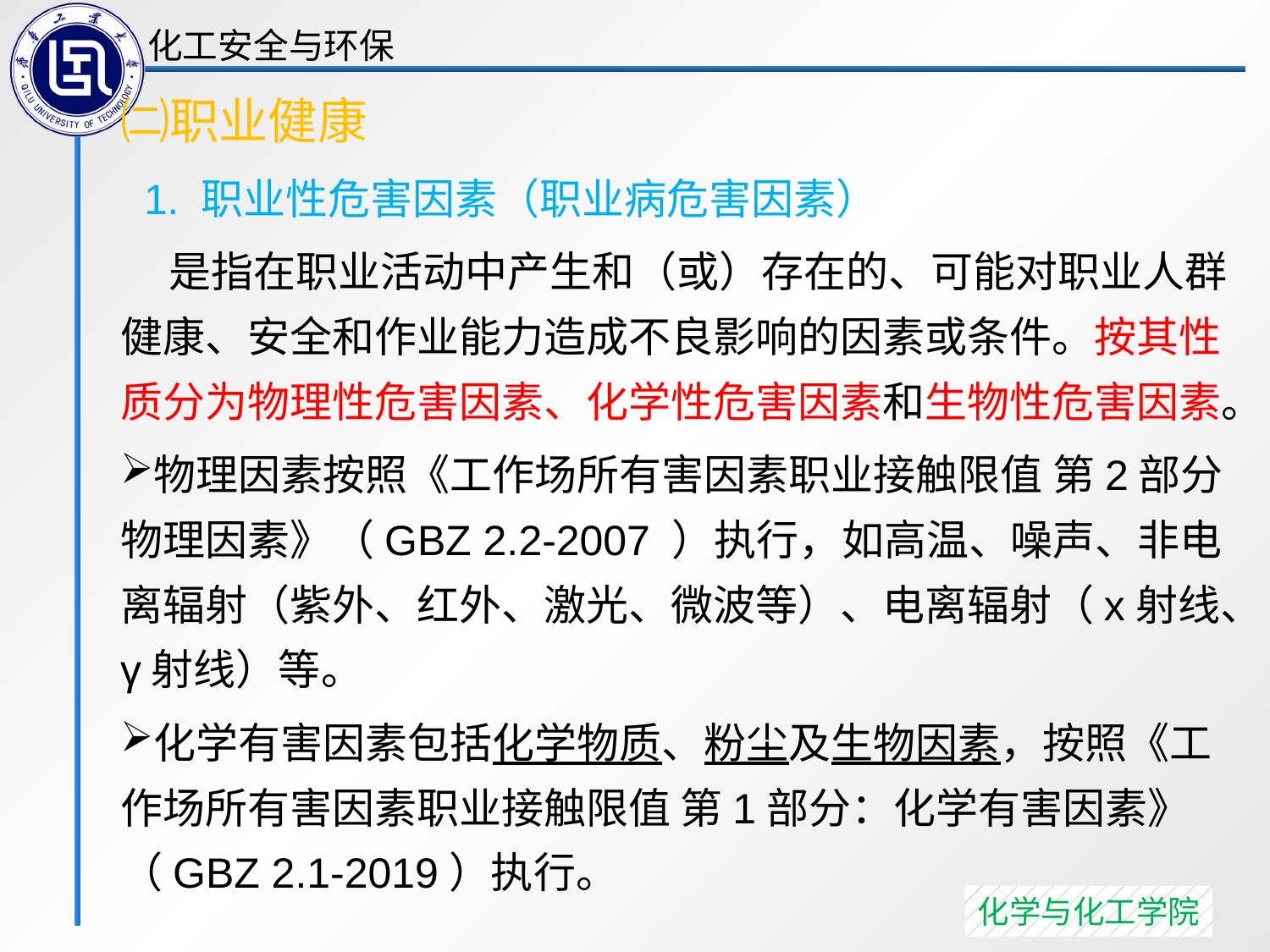

㈡职业健康
  1. 职业性危害因素（职业病危害因素）
    是指在职业活动中产生和（或）存在的、可能对职业人群健康、安全和作业能力造成不良影响的因素或条件。按其性质分为物理性危害因素、化学性危害因素和生物性危害因素。
物理因素按照《工作场所有害因素职业接触限值 第2部分 物理因素》（GBZ 2.2-2007 ）执行，如高温、噪声、非电离辐射（紫外、红外、激光、微波等）、电离辐射（x射线、γ射线）等。
化学有害因素包括化学物质、粉尘及生物因素，按照《工作场所有害因素职业接触限值 第1部分：化学有害因素》（GBZ 2.1-2019）执行。